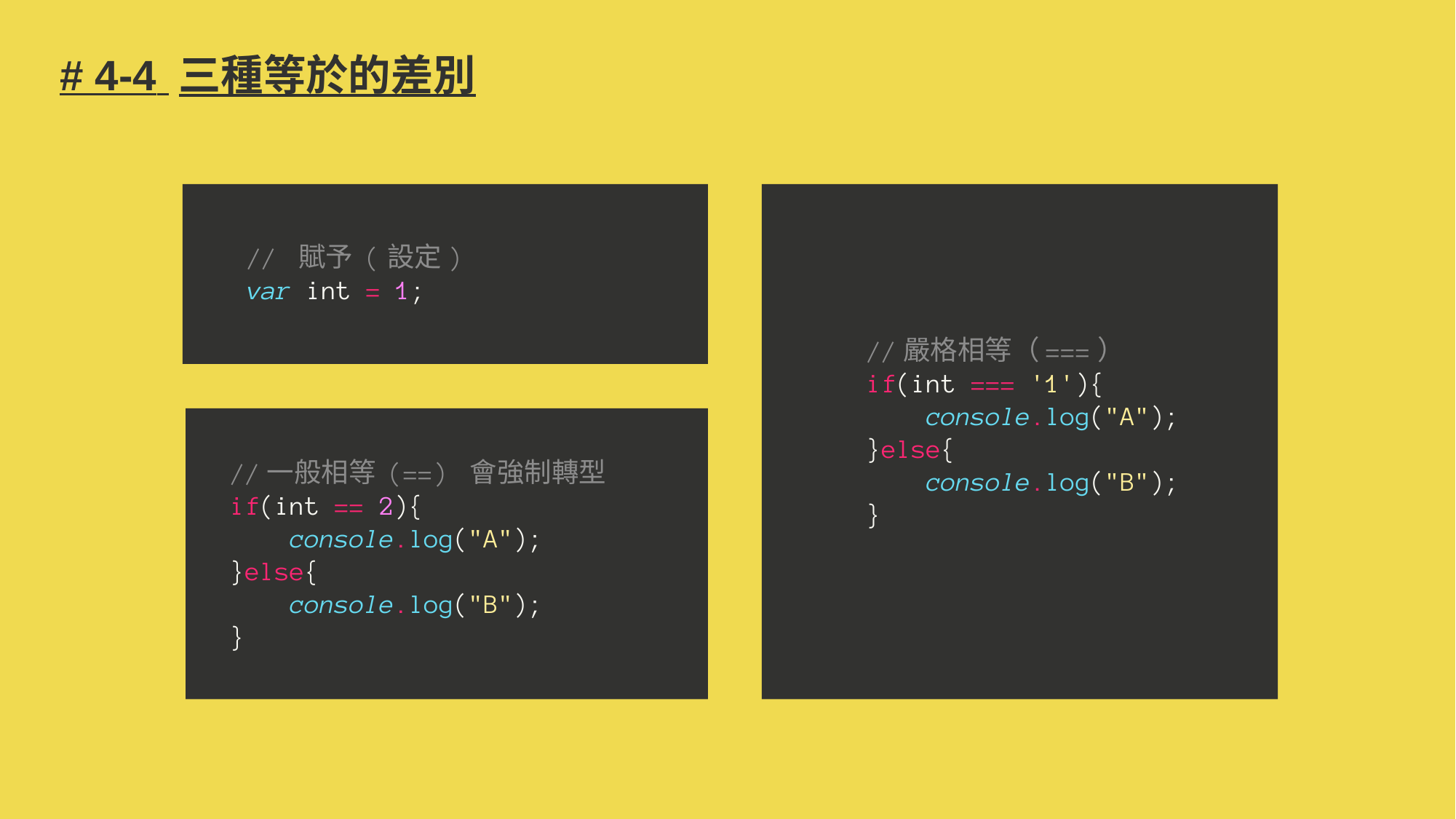

# # 4-4 三種等於的差別

// 賦予 (設定)
var int = 1;
//嚴格相等（===）
if(int === '1'){
    console.log("A");
}else{
    console.log("B");
}

//一般相等 (==) 會強制轉型
if(int == 2){
    console.log("A");
}else{
    console.log("B");
}